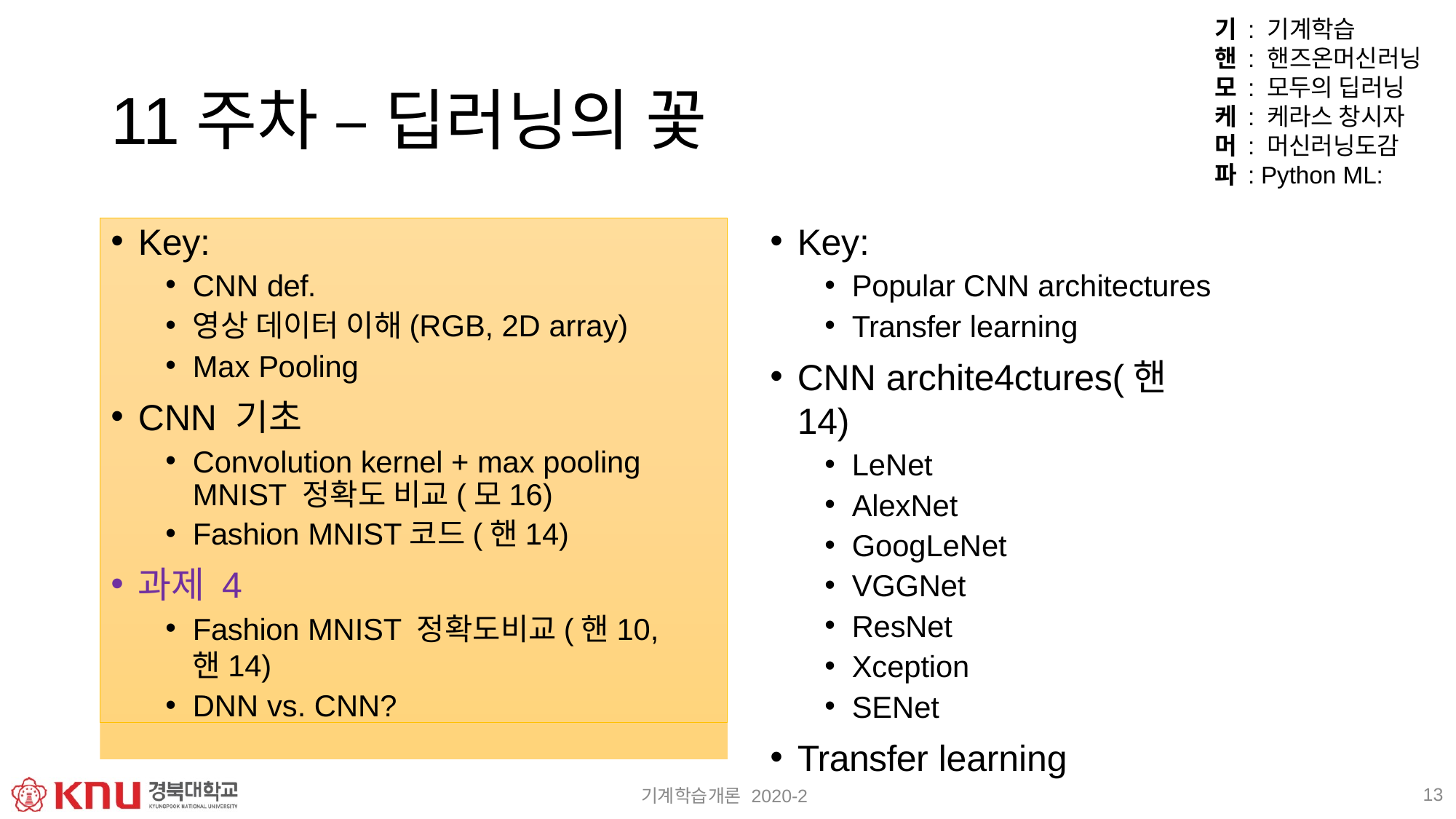

기 : 기계학습
핸 : 핸즈온머신러닝  모 : 모두의 딥러닝  케 : 케라스 창시자  머 : 머신러닝도감  파 : Python ML:
11주차 – 딥러닝의 꽃
Key:
Popular CNN architectures
Transfer learning
CNN archite4ctures(핸14)
LeNet
AlexNet
GoogLeNet
VGGNet
ResNet
Xception
SENet
Transfer learning
Key:
CNN def.
영상 데이터 이해(RGB, 2D array)
Max Pooling
CNN 기초
Convolution kernel + max pooling  MNIST 정확도 비교(모16)
Fashion MNIST코드(핸14)
과제 4
Fashion MNIST 정확도비교(핸10, 핸14)
DNN vs. CNN?

13
기계학습개론 2020-2